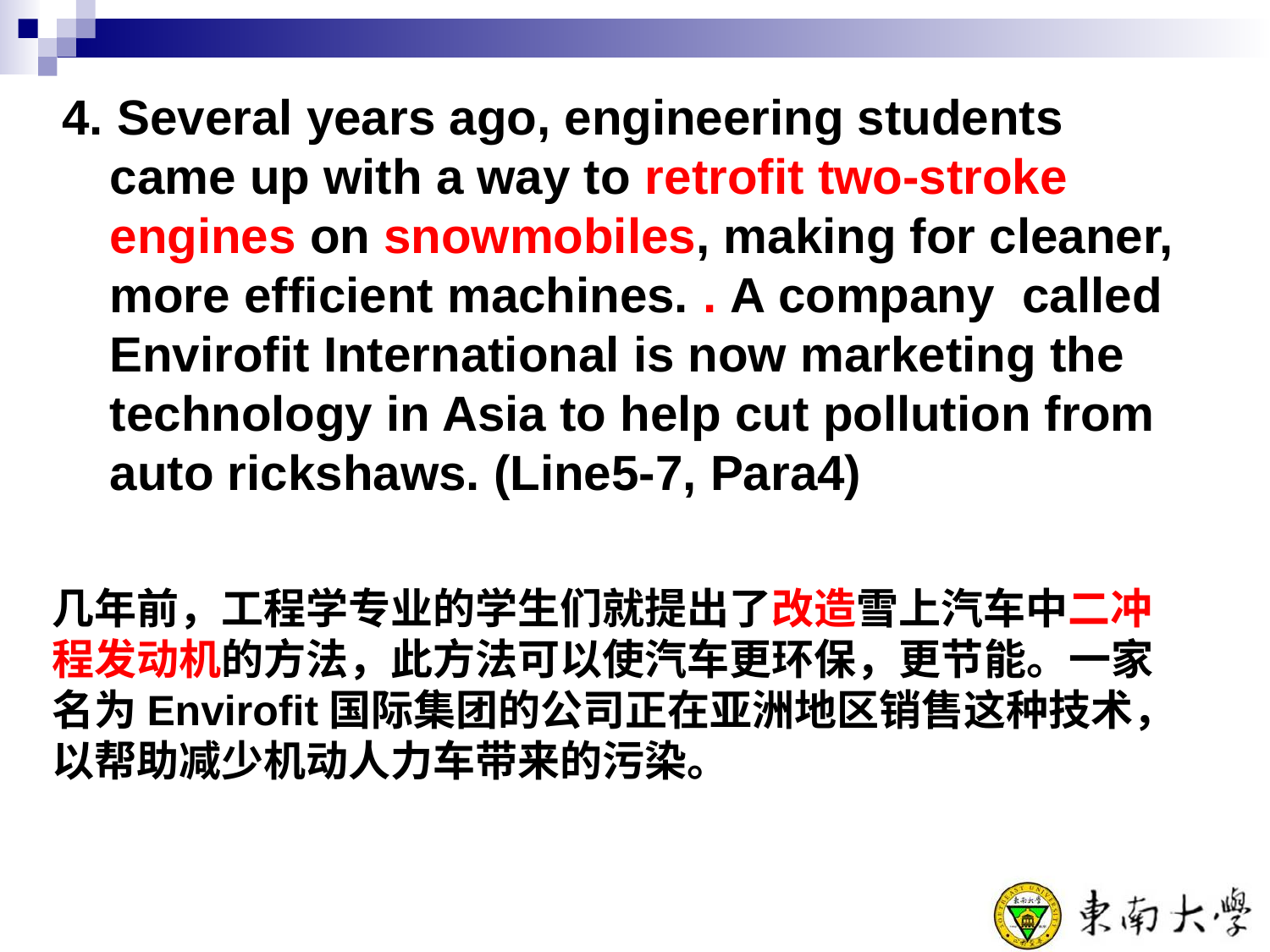

4. Several years ago, engineering students came up with a way to retrofit two-stroke engines on snowmobiles, making for cleaner, more efficient machines. . A company  called Envirofit International is now marketing the technology in Asia to help cut pollution from auto rickshaws. (Line5-7, Para4)
几年前，工程学专业的学生们就提出了改造雪上汽车中二冲程发动机的方法，此方法可以使汽车更环保，更节能。一家名为Envirofit国际集团的公司正在亚洲地区销售这种技术，以帮助减少机动人力车带来的污染。